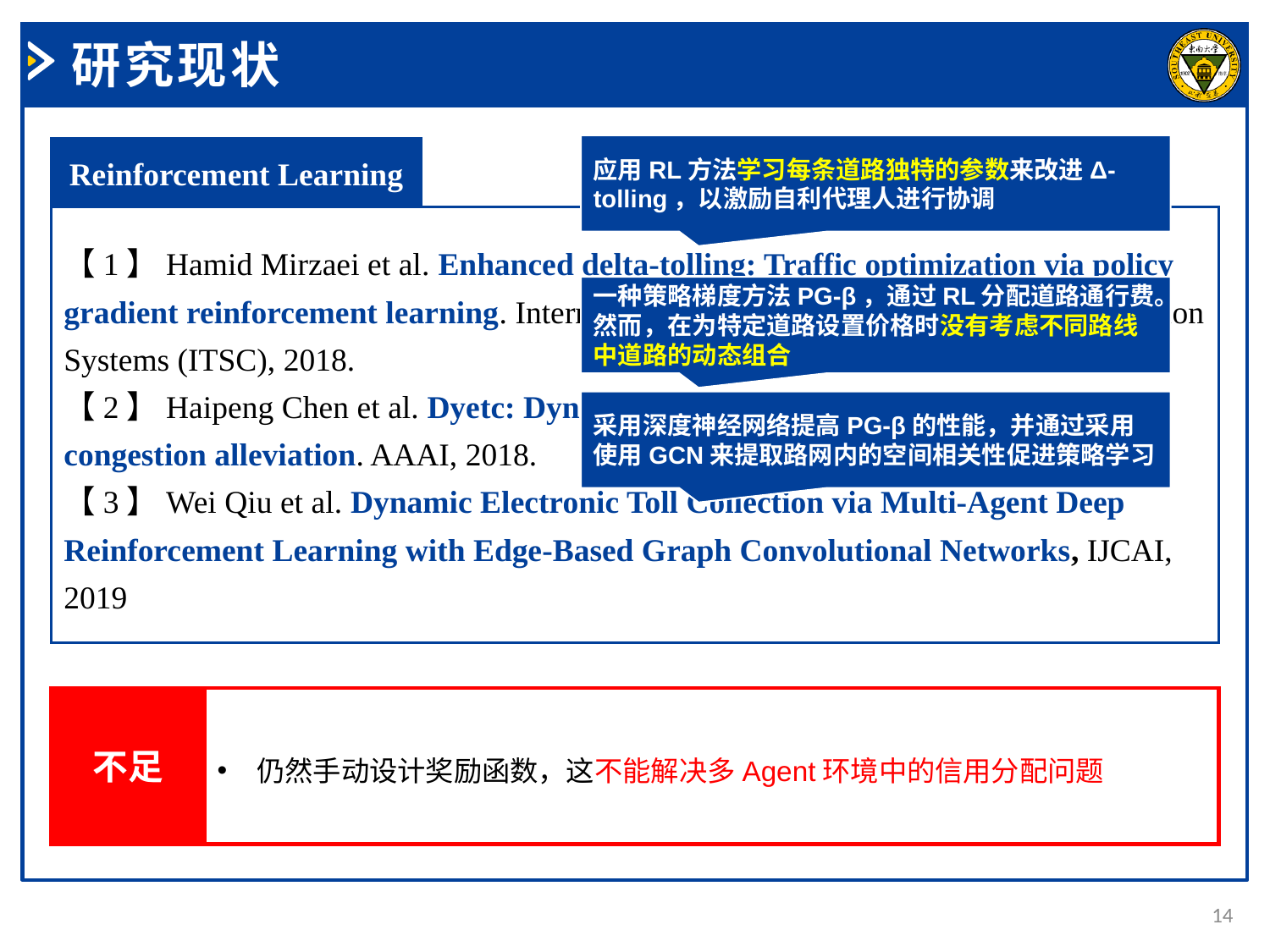

研究现状
应用RL方法学习每条道路独特的参数来改进Δ-tolling，以激励自利代理人进行协调
Reinforcement Learning
【1】Hamid Mirzaei et al. Enhanced delta-tolling: Traffic optimization via policy gradient reinforcement learning. International Conference on Intelligent Transportation Systems (ITSC), 2018.
【2】Haipeng Chen et al. Dyetc: Dynamic electronic toll collection for traffic congestion alleviation. AAAI, 2018.
【3】Wei Qiu et al. Dynamic Electronic Toll Collection via Multi-Agent Deep Reinforcement Learning with Edge-Based Graph Convolutional Networks, IJCAI, 2019

一种策略梯度方法PG-β，通过RL分配道路通行费。然而，在为特定道路设置价格时没有考虑不同路线中道路的动态组合
采用深度神经网络提高PG-β的性能，并通过采用使用GCN来提取路网内的空间相关性促进策略学习
仍然手动设计奖励函数，这不能解决多Agent环境中的信用分配问题
不足
14